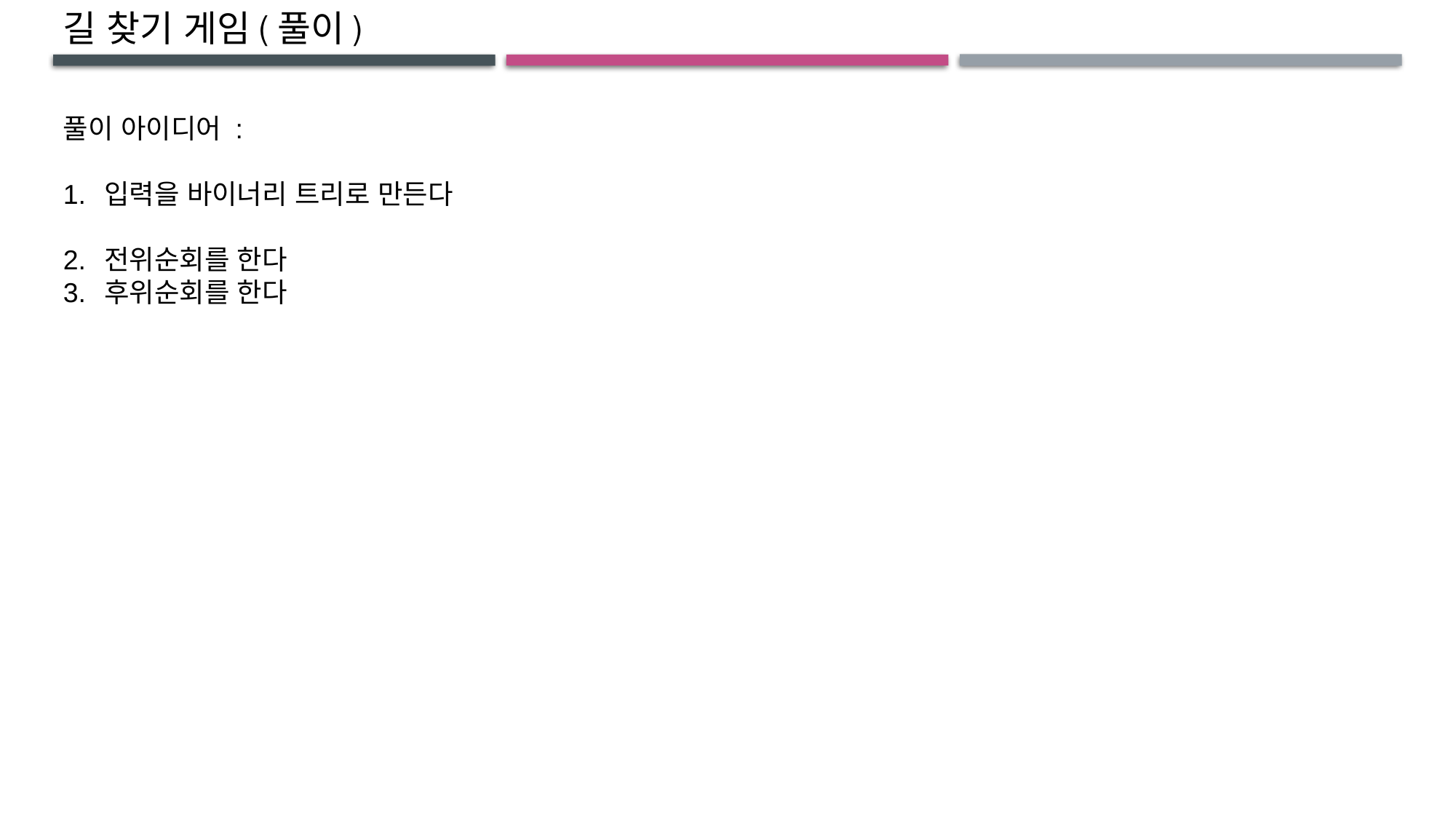

길 찾기 게임(풀이)
풀이 아이디어 :

입력을 바이너리 트리로 만든다

전위순회를 한다
후위순회를 한다